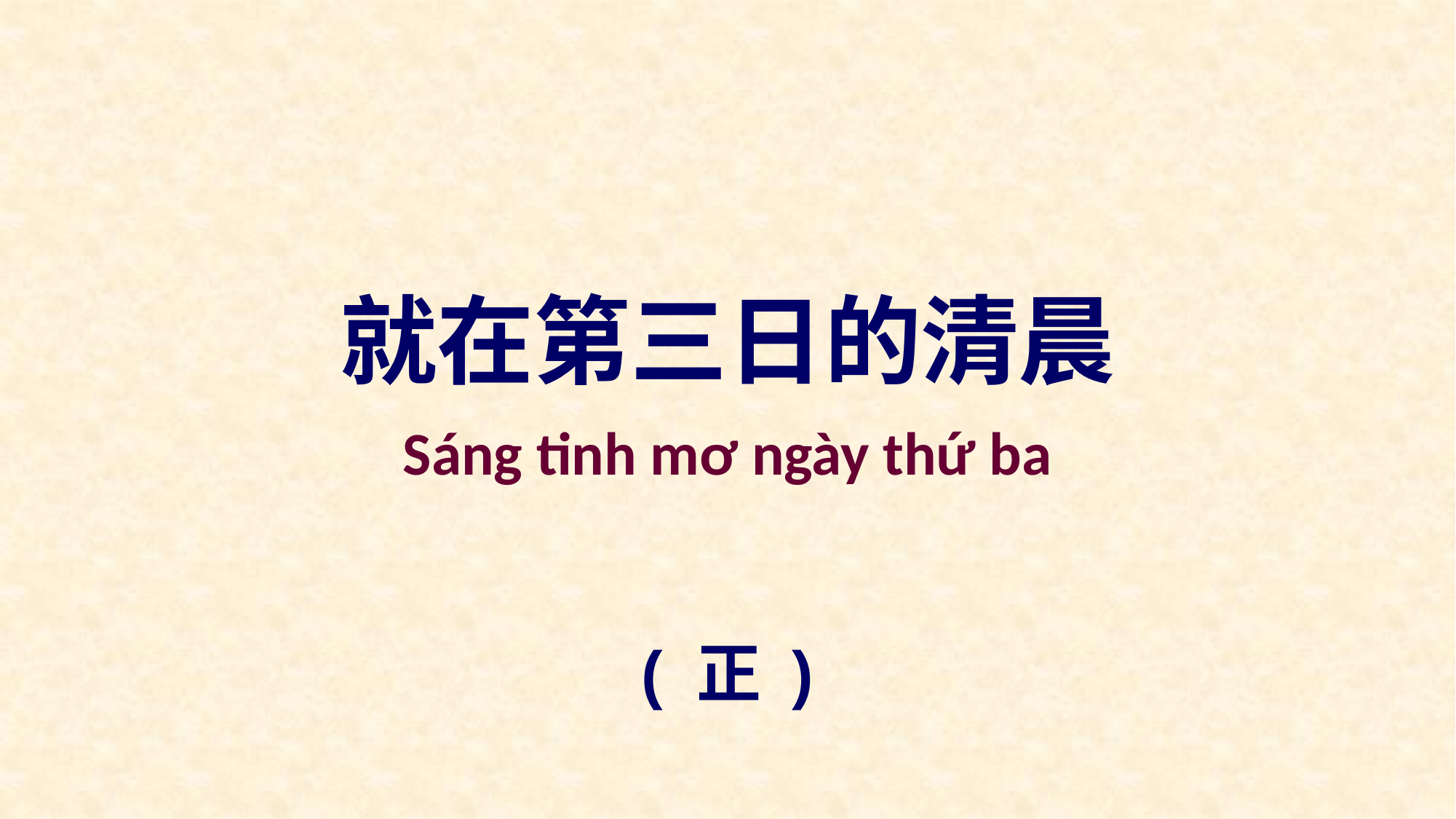

就在第三日的清晨
Sáng tinh mơ ngày thứ ba
( 正 )